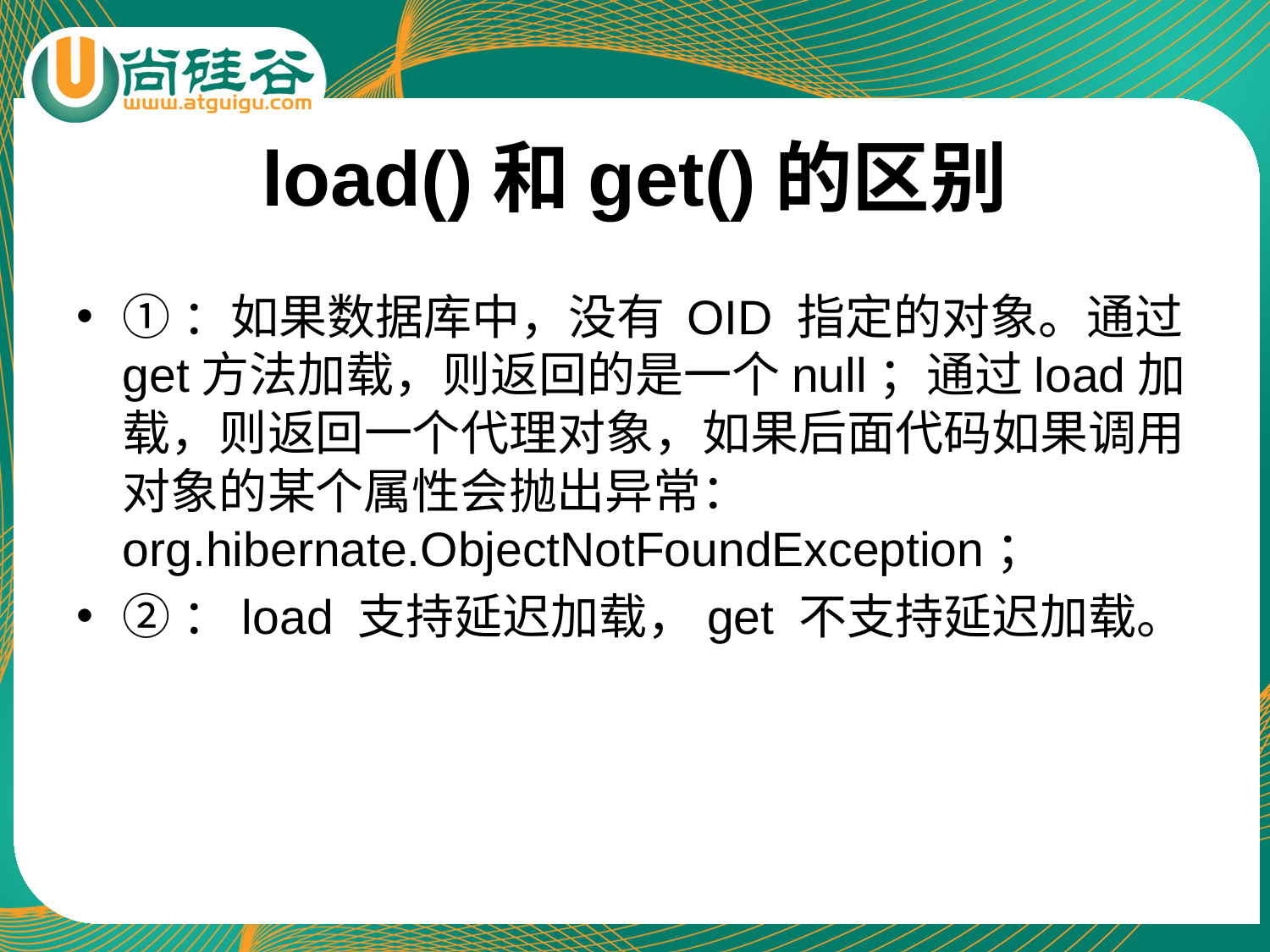

# load()和get()的区别
①：如果数据库中，没有 OID 指定的对象。通过 get方法加载，则返回的是一个null；通过load加载，则返回一个代理对象，如果后面代码如果调用对象的某个属性会抛出异常：org.hibernate.ObjectNotFoundException；
②：load 支持延迟加载，get 不支持延迟加载。